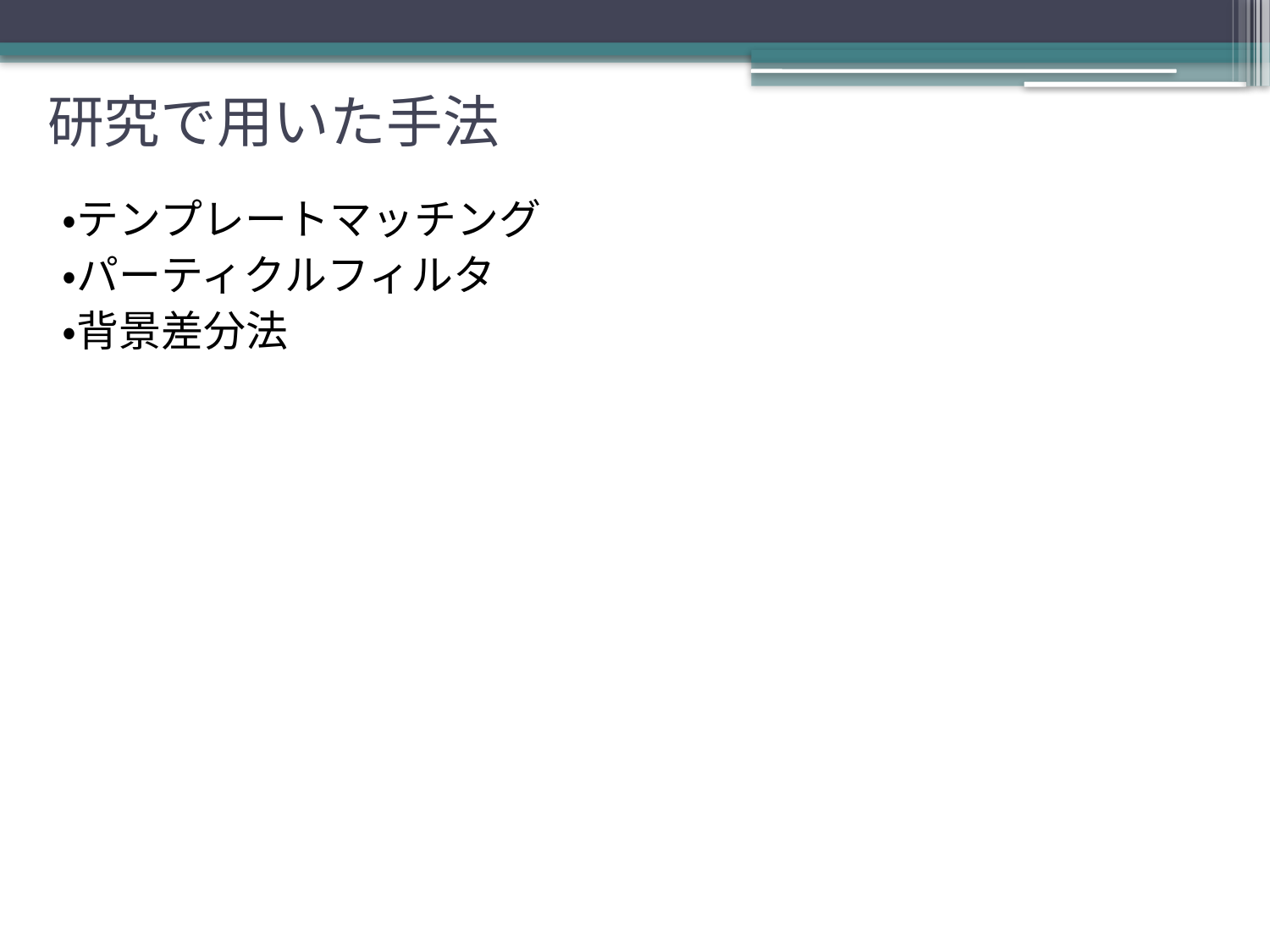

# 研究で用いた手法
・テンプレートマッチング
・パーティクルフィルタ
・背景差分法